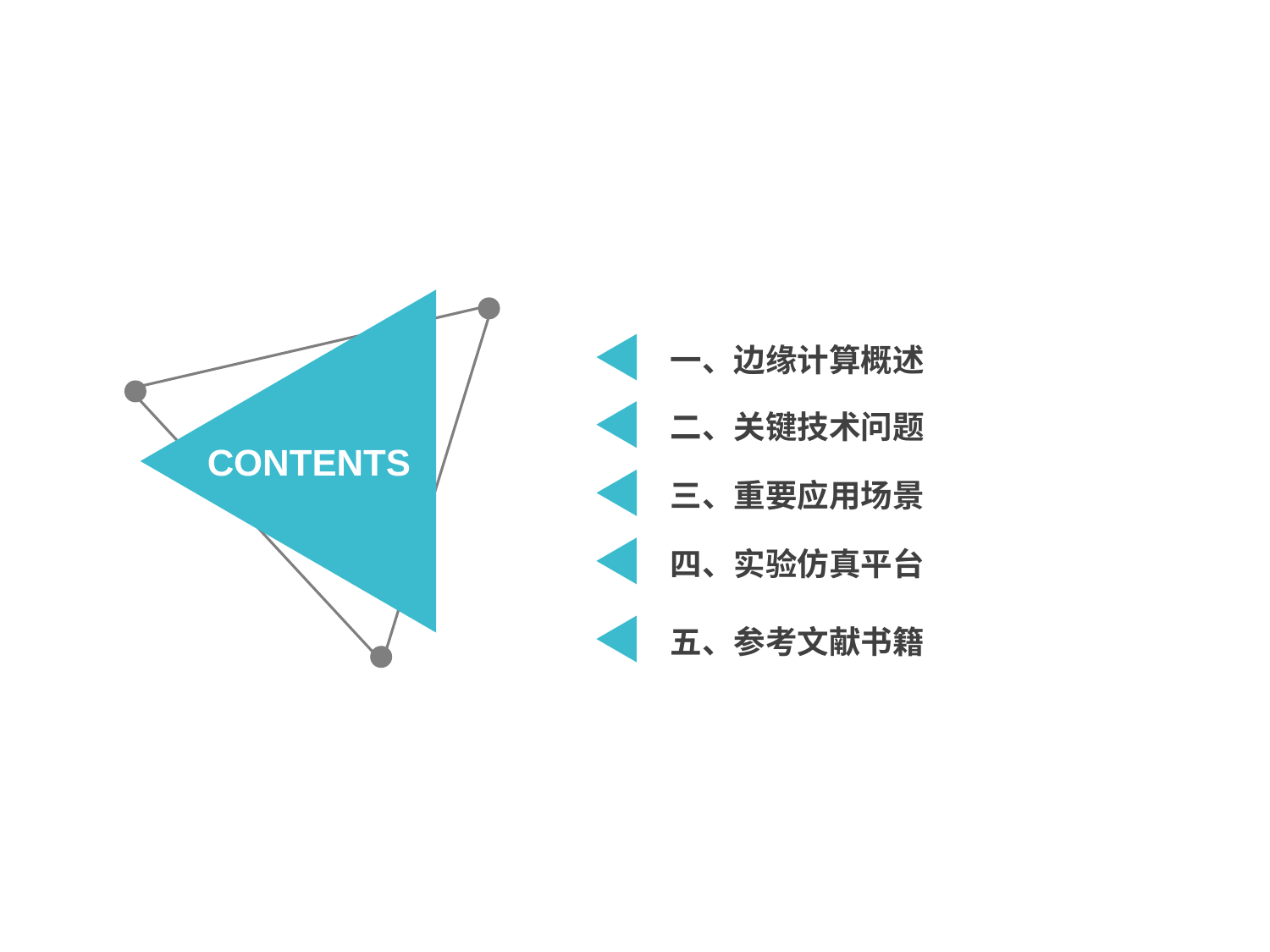

一、边缘计算概述

二、关键技术问题

CONTENTS
三、重要应用场景

四、实验仿真平台

五、参考文献书籍